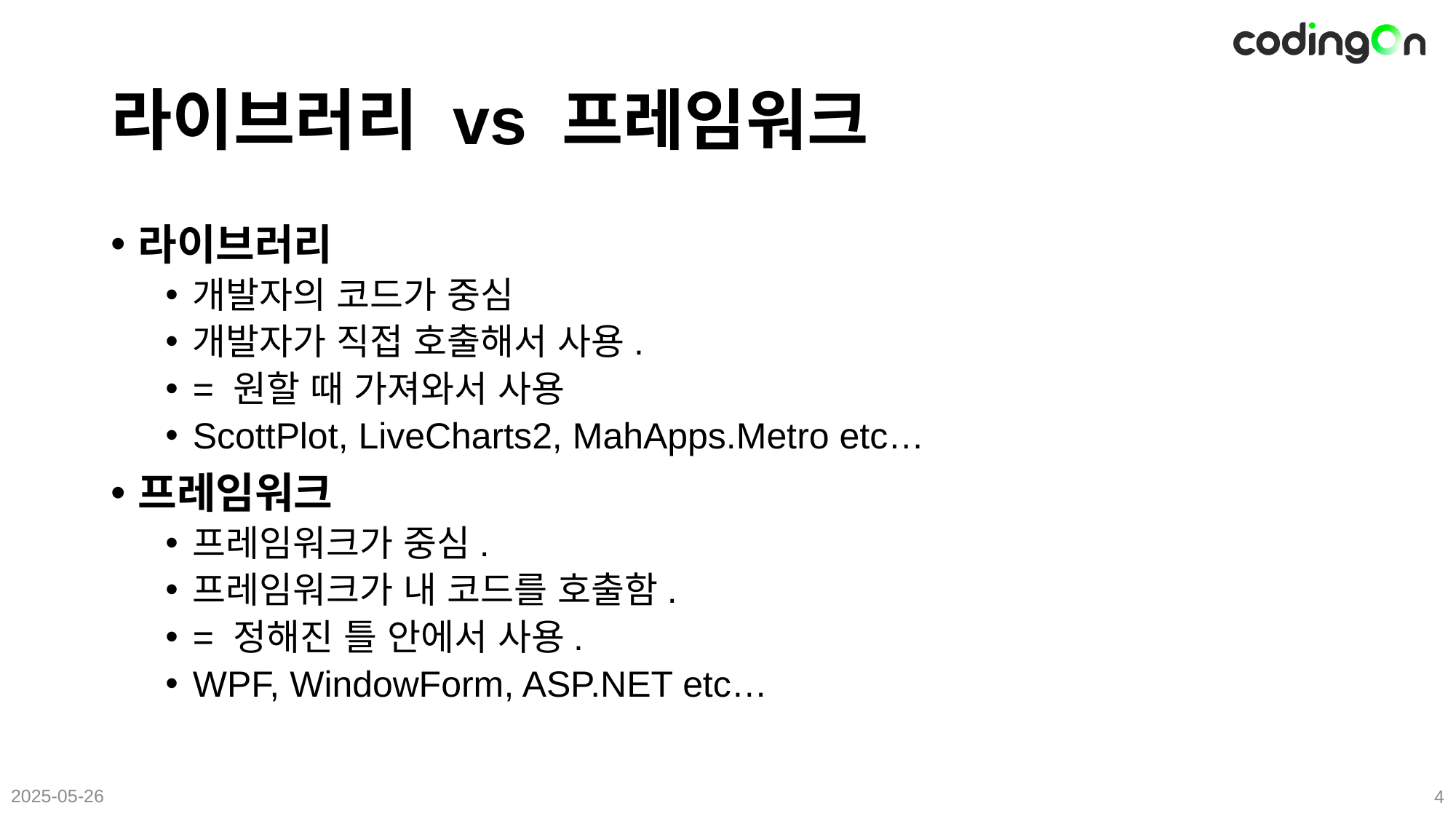

# 라이브러리 vs 프레임워크
라이브러리
개발자의 코드가 중심
개발자가 직접 호출해서 사용.
= 원할 때 가져와서 사용
ScottPlot, LiveCharts2, MahApps.Metro etc…
프레임워크
프레임워크가 중심.
프레임워크가 내 코드를 호출함.
= 정해진 틀 안에서 사용.
WPF, WindowForm, ASP.NET etc…

2025-05-26
4